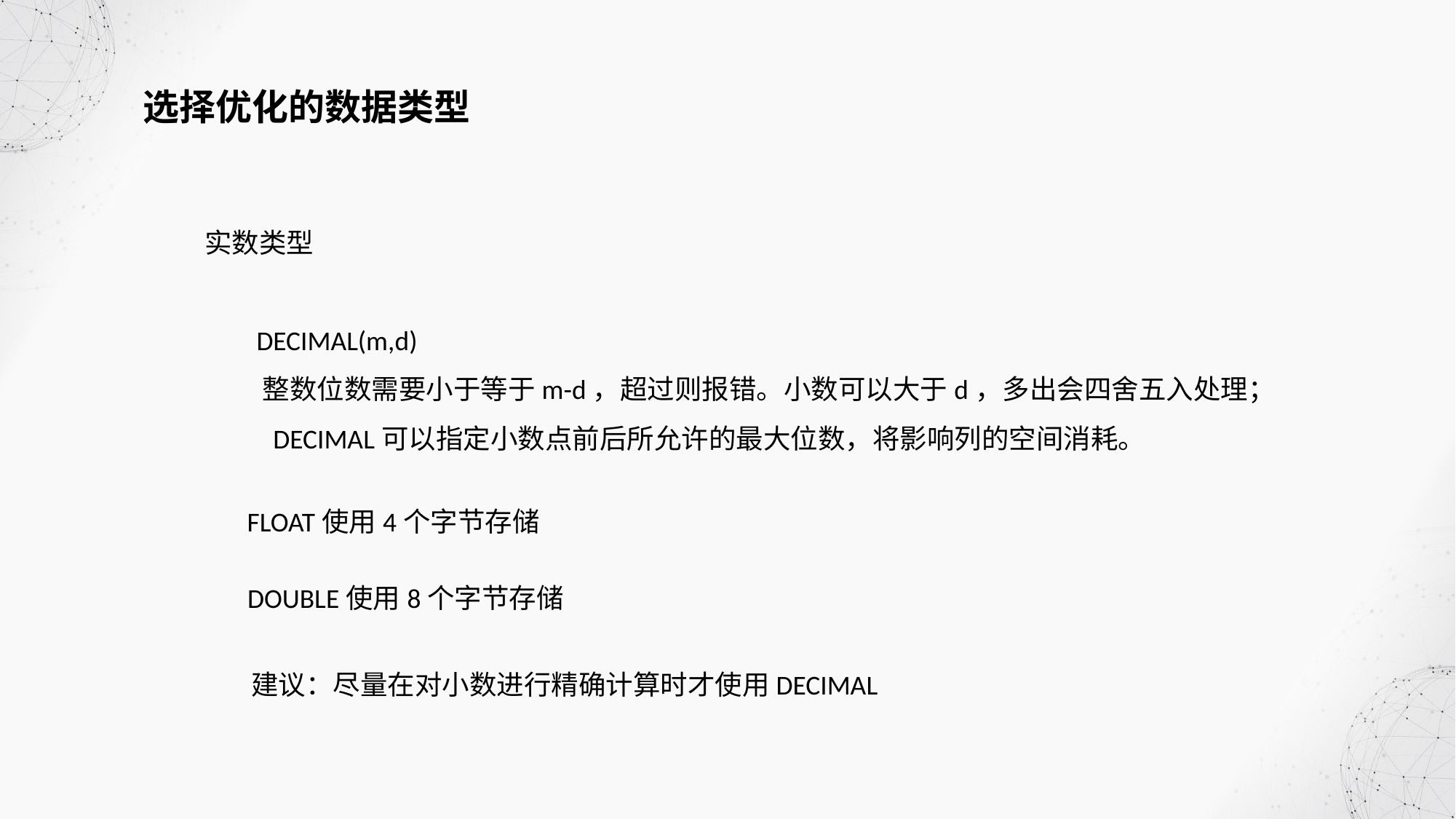

选择优化的数据类型

实数类型
DECIMAL(m,d)
整数位数需要小于等于m-d，超过则报错。小数可以大于d，多出会四舍五入处理；
DECIMAL可以指定小数点前后所允许的最大位数，将影响列的空间消耗。
FLOAT使用4个字节存储
DOUBLE使用8个字节存储
建议：尽量在对小数进行精确计算时才使用DECIMAL